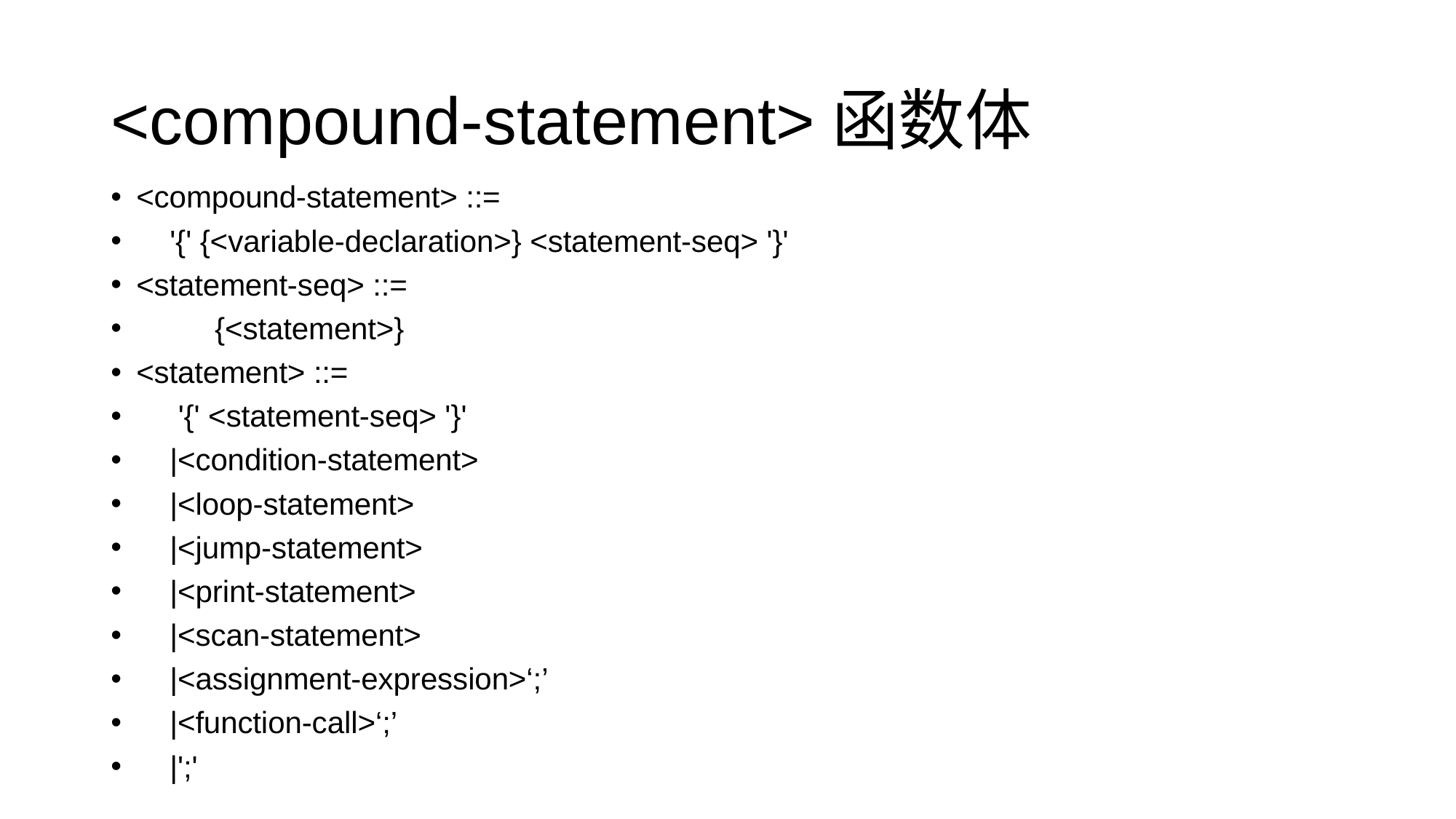

# <compound-statement>函数体
<compound-statement> ::=
    '{' {<variable-declaration>} <statement-seq> '}'
<statement-seq> ::=
	{<statement>}
<statement> ::=
     '{' <statement-seq> '}'
    |<condition-statement>
    |<loop-statement>
    |<jump-statement>
    |<print-statement>
    |<scan-statement>
    |<assignment-expression>‘;’
    |<function-call>‘;’
    |';'